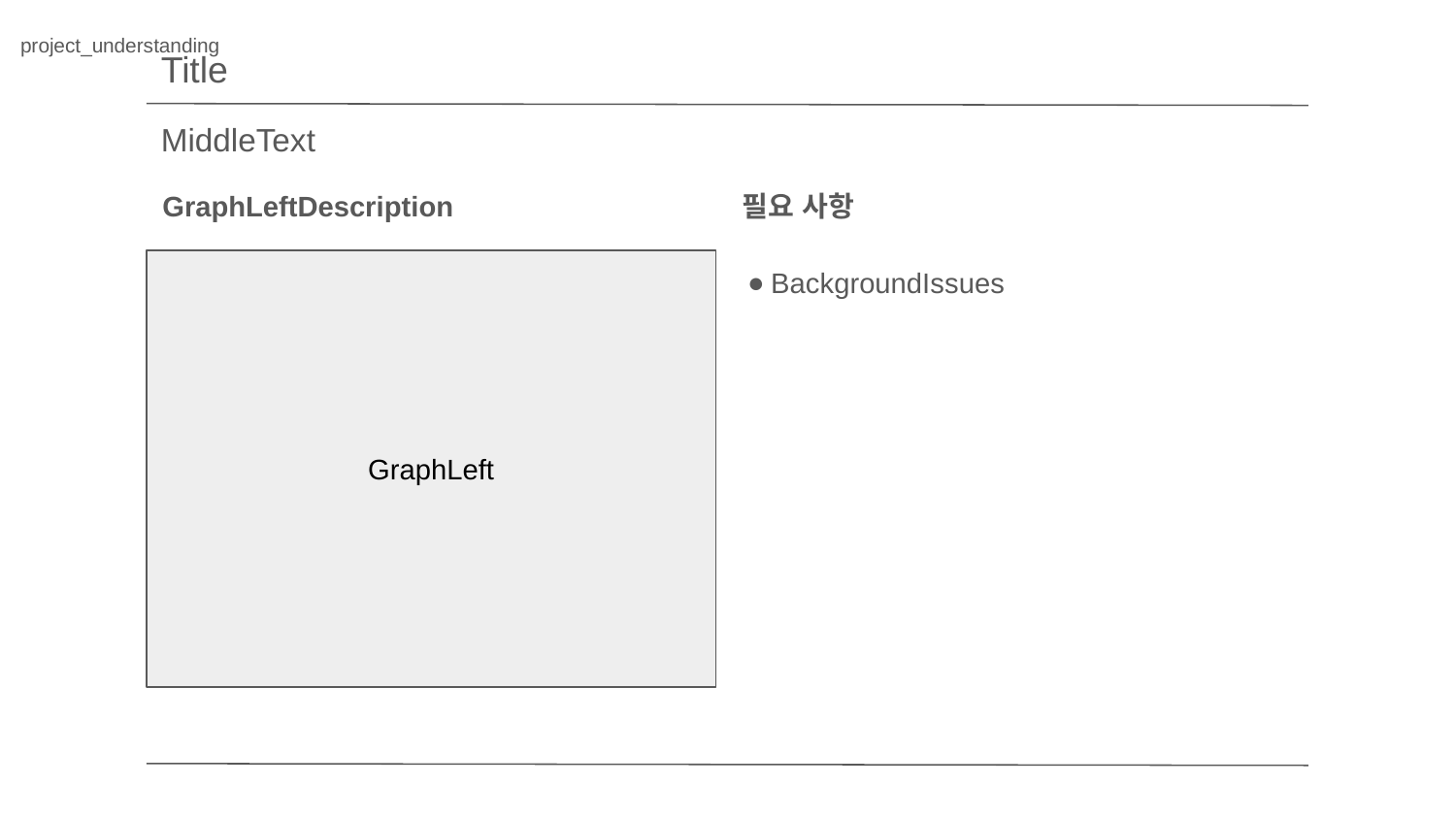

project_understanding
Title
MiddleText
GraphLeftDescription
필요 사항
GraphLeft
BackgroundIssues